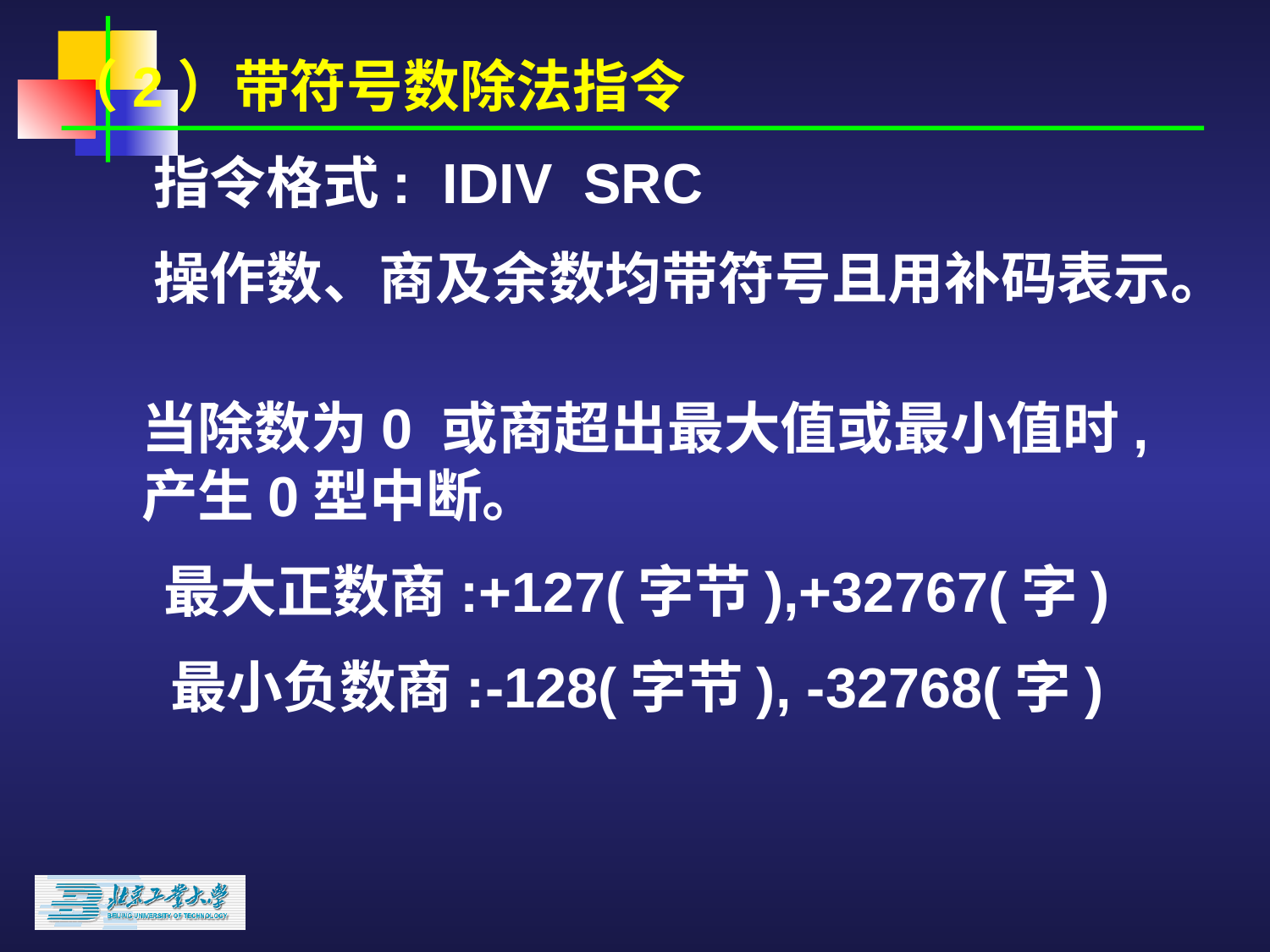

（2）带符号数除法指令
      指令格式:  IDIV  SRC
      操作数、商及余数均带符号且用补码表示。
当除数为0 或商超出最大值或最小值时,产生0型中断。
最大正数商:+127(字节),+32767(字)
最小负数商:-128(字节), -32768(字)